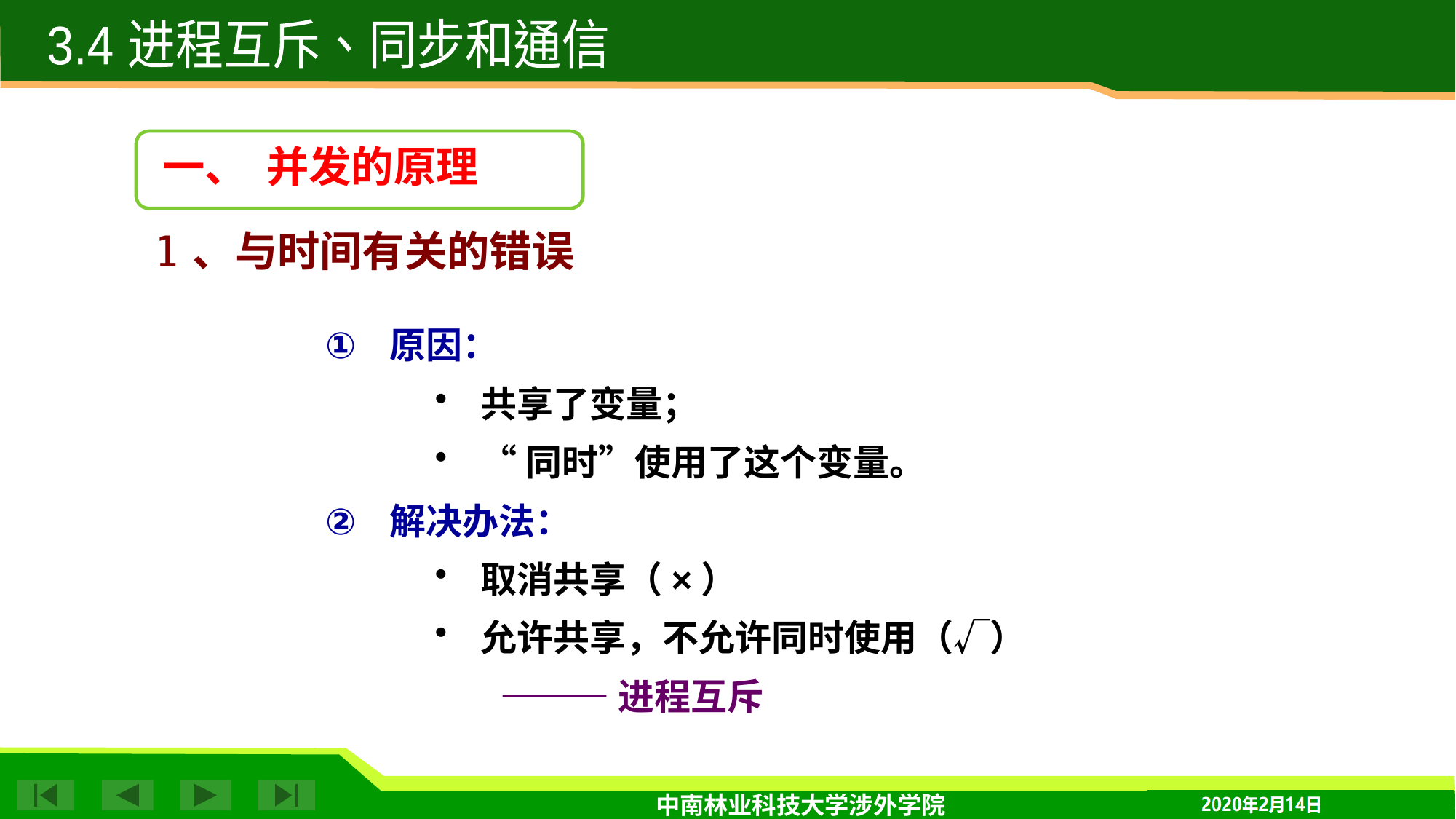

3.4 进程互斥、同步和通信

一、  并发的原理
1、与时间有关的错误
原因：
共享了变量；
“同时”使用了这个变量。
解决办法：
取消共享（×）
允许共享，不允许同时使用（√）
        ———进程互斥